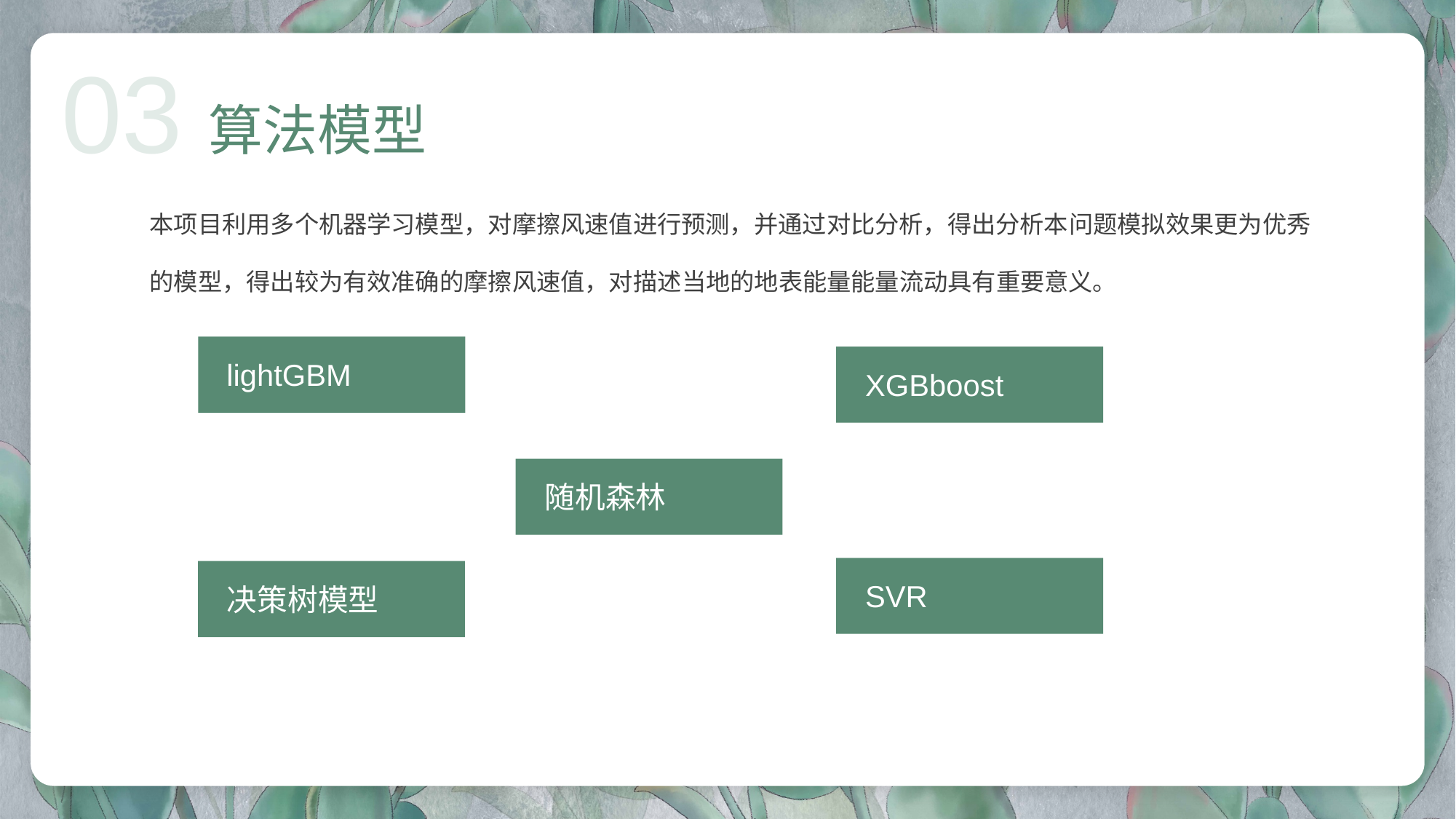

03
算法模型
本项目利用多个机器学习模型，对摩擦风速值进行预测，并通过对比分析，得出分析本问题模拟效果更为优秀的模型，得出较为有效准确的摩擦风速值，对描述当地的地表能量能量流动具有重要意义。

lightGBM

XGBboost

随机森林

SVR

决策树模型